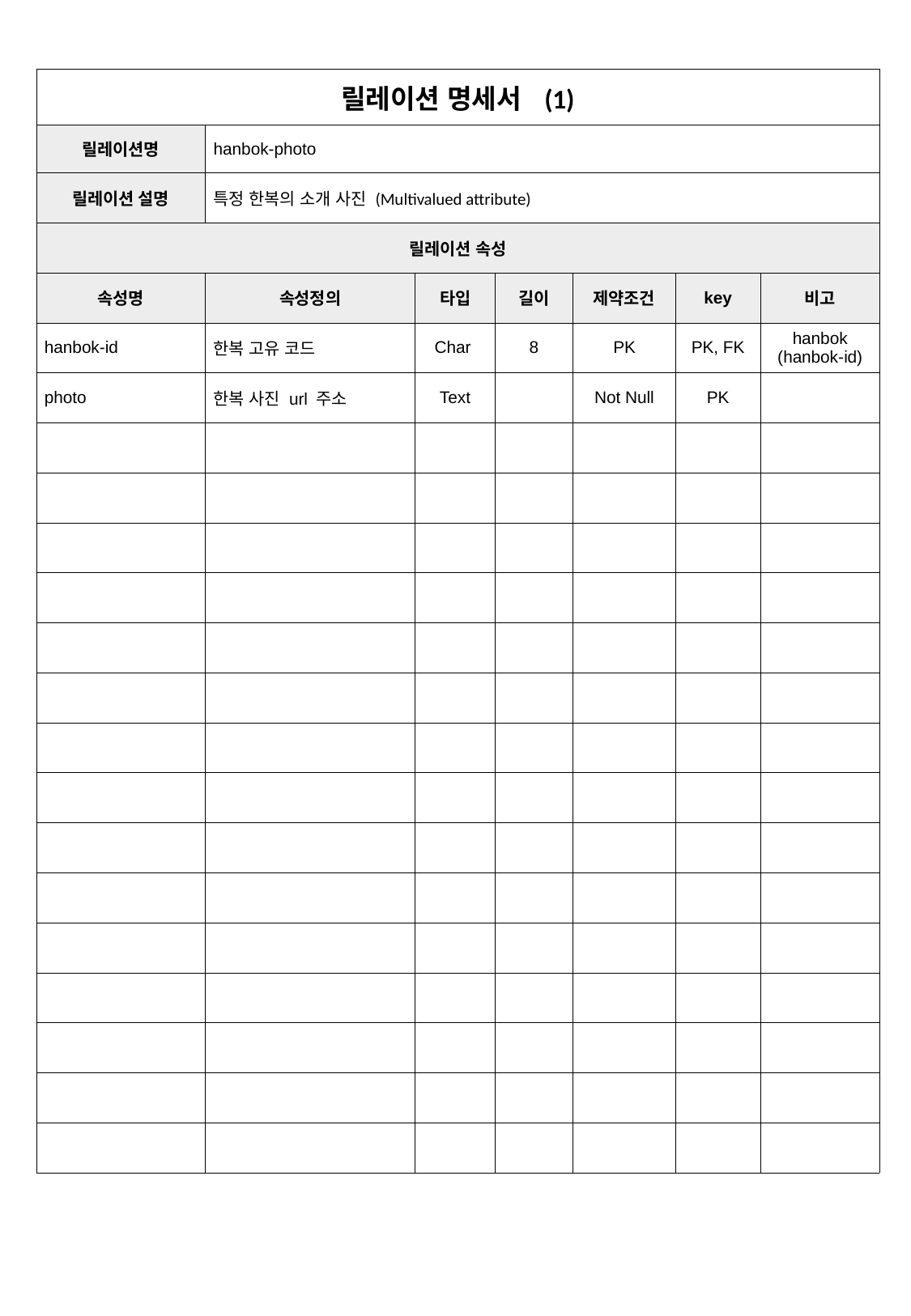

| 릴레이션 명세서 (1) |  |  |  |  |  |  |
| --- | --- | --- | --- | --- | --- | --- |
| 릴레이션명 | hanbok-photo |  |  |  |  |  |
| 릴레이션 설명 | 특정 한복의 소개 사진 (Multivalued attribute) |  |  |  |  |  |
| 릴레이션 속성 |  |  |  |  |  |  |
| 속성명 | 속성정의 | 타입 | 길이 | 제약조건 | key | 비고 |
| hanbok-id | 한복 고유 코드 | Char | 8 | PK | PK, FK | hanbok (hanbok-id) |
| photo | 한복 사진 url 주소 | Text |  | Not Null | PK |  |
|  |  |  |  |  |  |  |
|  |  |  |  |  |  |  |
|  |  |  |  |  |  |  |
|  |  |  |  |  |  |  |
|  |  |  |  |  |  |  |
|  |  |  |  |  |  |  |
|  |  |  |  |  |  |  |
|  |  |  |  |  |  |  |
|  |  |  |  |  |  |  |
|  |  |  |  |  |  |  |
|  |  |  |  |  |  |  |
|  |  |  |  |  |  |  |
|  |  |  |  |  |  |  |
|  |  |  |  |  |  |  |
|  |  |  |  |  |  |  |